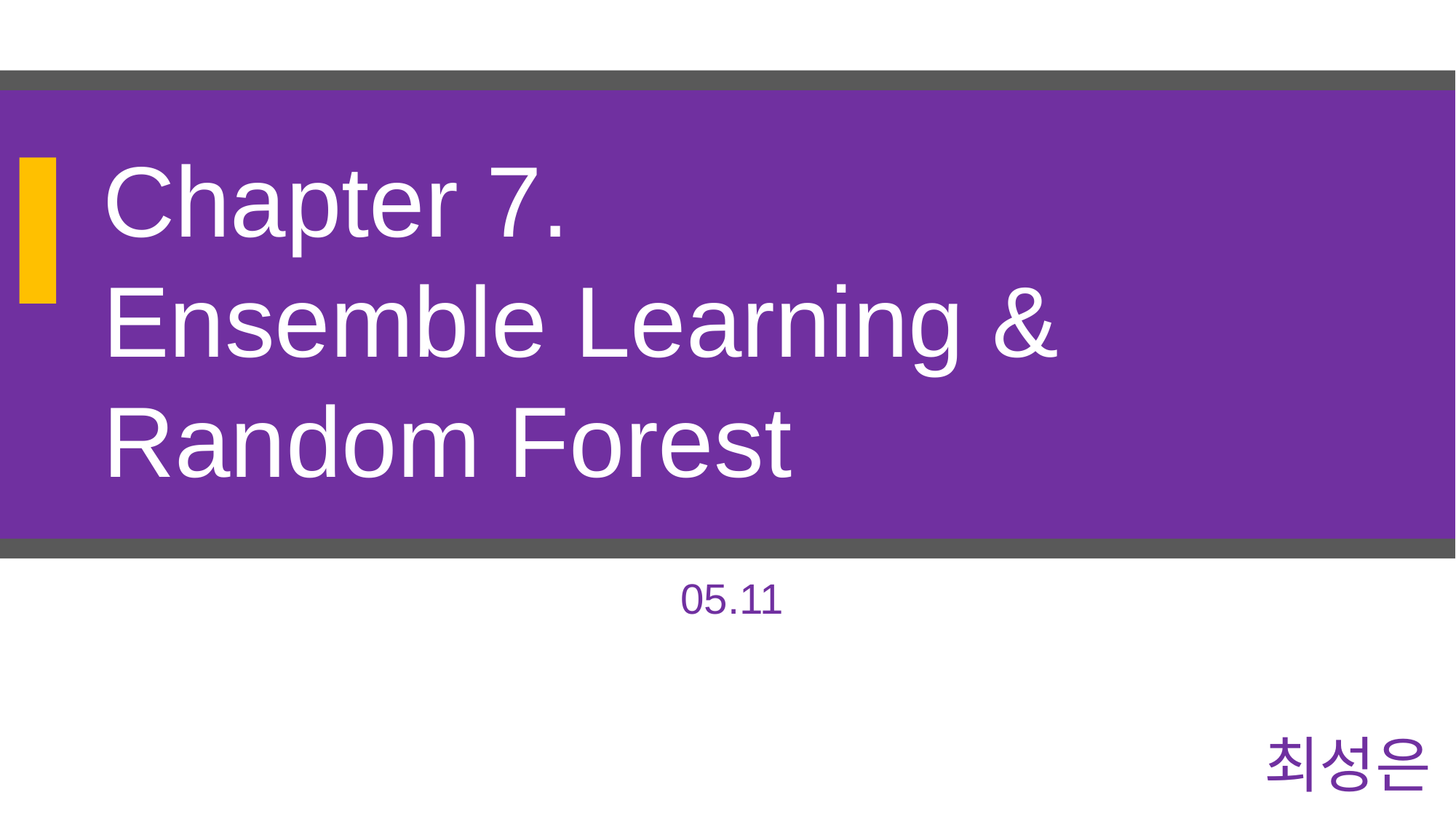

Chapter 7.
Ensemble Learning & Random Forest

05.11

최성은